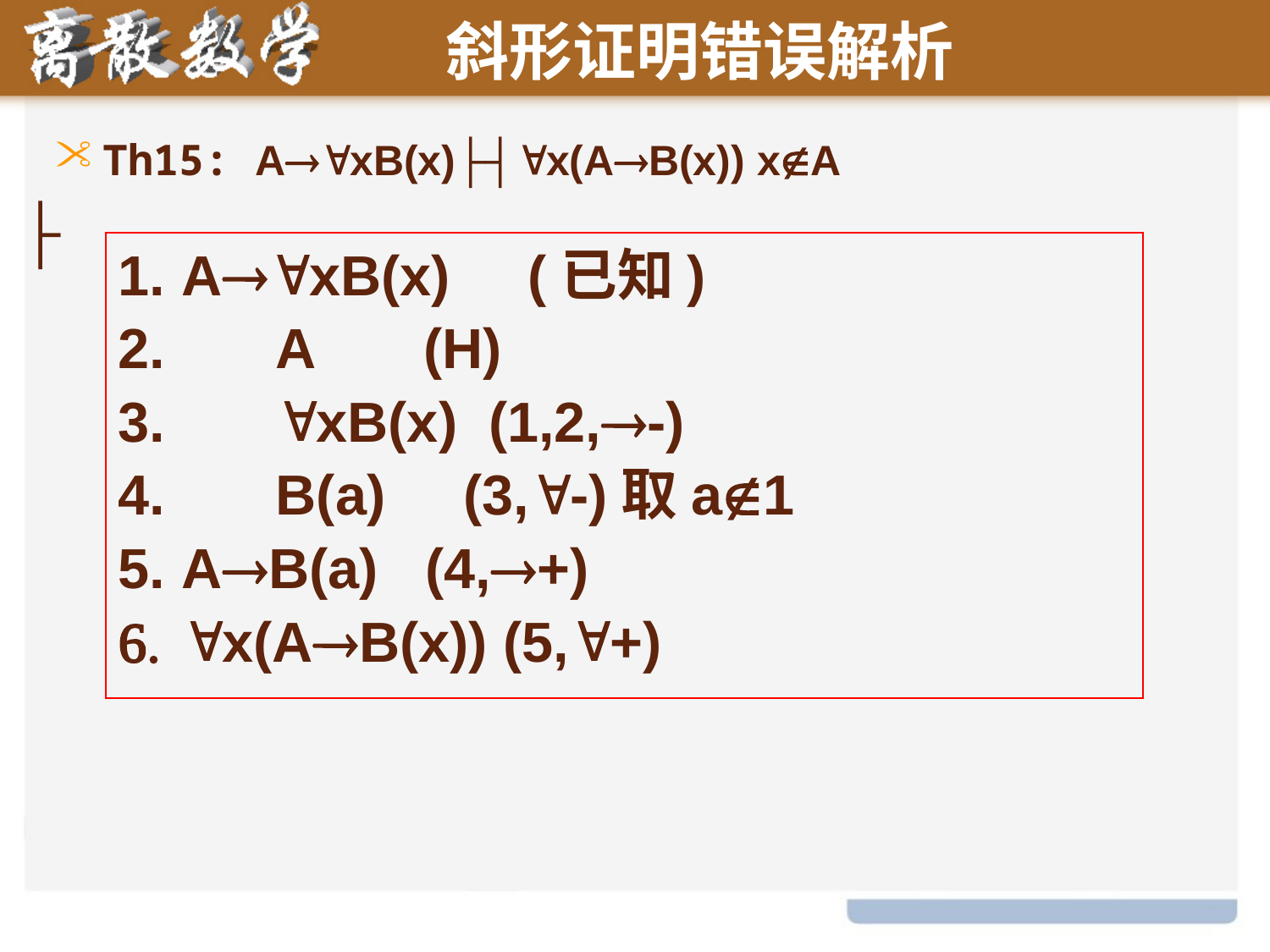

# 斜形证明错误解析
Th15: A→∀xB(x)├┤∀x(A→B(x)) x∉A
├
A→∀xB(x)     (已知)
      A       (H)
      ∀xB(x)  (1,2,→-)
      B(a)     (3,∀-)取a∉1
A→B(a)   (4,→+)
∀x(A→B(x)) (5,∀+)